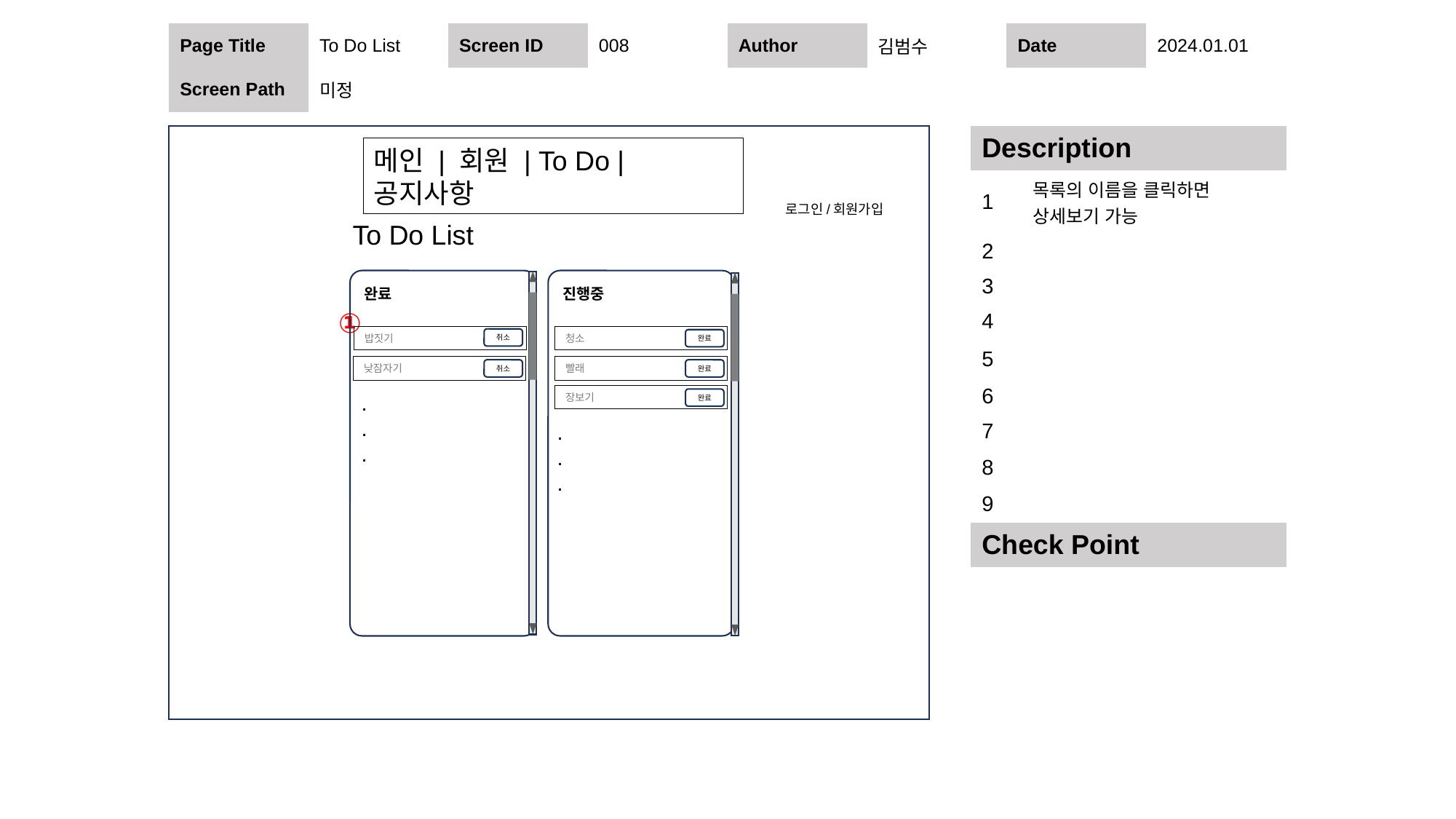

| Page Title | To Do List | Screen ID | 008 | Author | 김범수 | Date | 2024.01.01 |
| --- | --- | --- | --- | --- | --- | --- | --- |
| Screen Path | 미정 |  |  |  |  |  |  |

| Description |  |
| --- | --- |
| 1 | 목록의 이름을 클릭하면 상세보기 가능 |
| 2 |  |
| 3 |  |
| 4 |  |
| 5 |  |
| 6 |  |
| 7 |  |
| 8 |  |
| 9 |  |
| Check Point |  |
|  |  |
메인 | 회원 | To Do | 공지사항
로그인/회원가입
To Do List

완료
.
.
.

진행중
.
.
.
밥짓기
청소
낮잠자기
빨래
장보기

취소
완료
취소
완료
완료
①